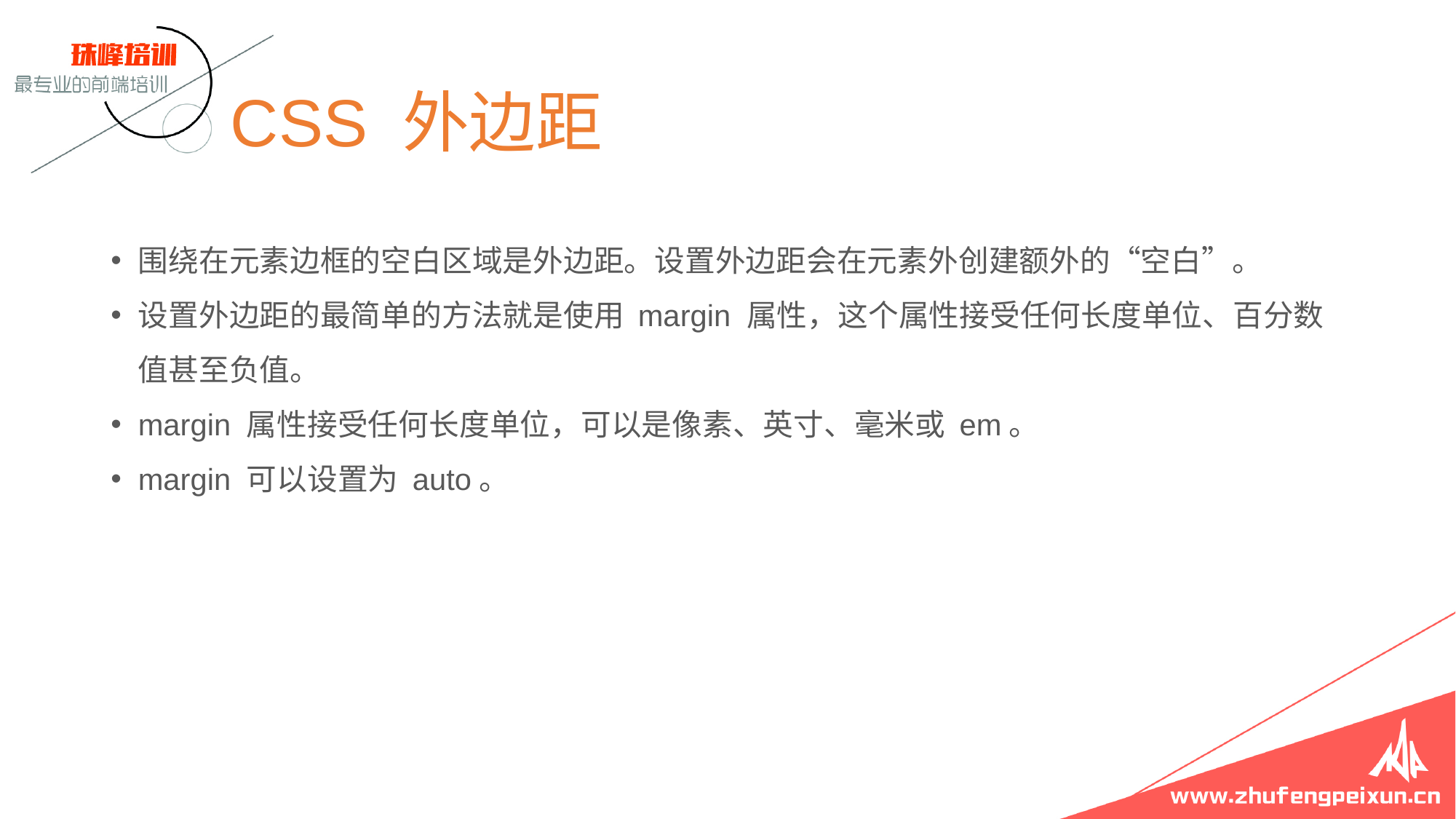

# CSS 外边距
围绕在元素边框的空白区域是外边距。设置外边距会在元素外创建额外的“空白”。
设置外边距的最简单的方法就是使用 margin 属性，这个属性接受任何长度单位、百分数值甚至负值。
margin 属性接受任何长度单位，可以是像素、英寸、毫米或 em。
margin 可以设置为 auto。